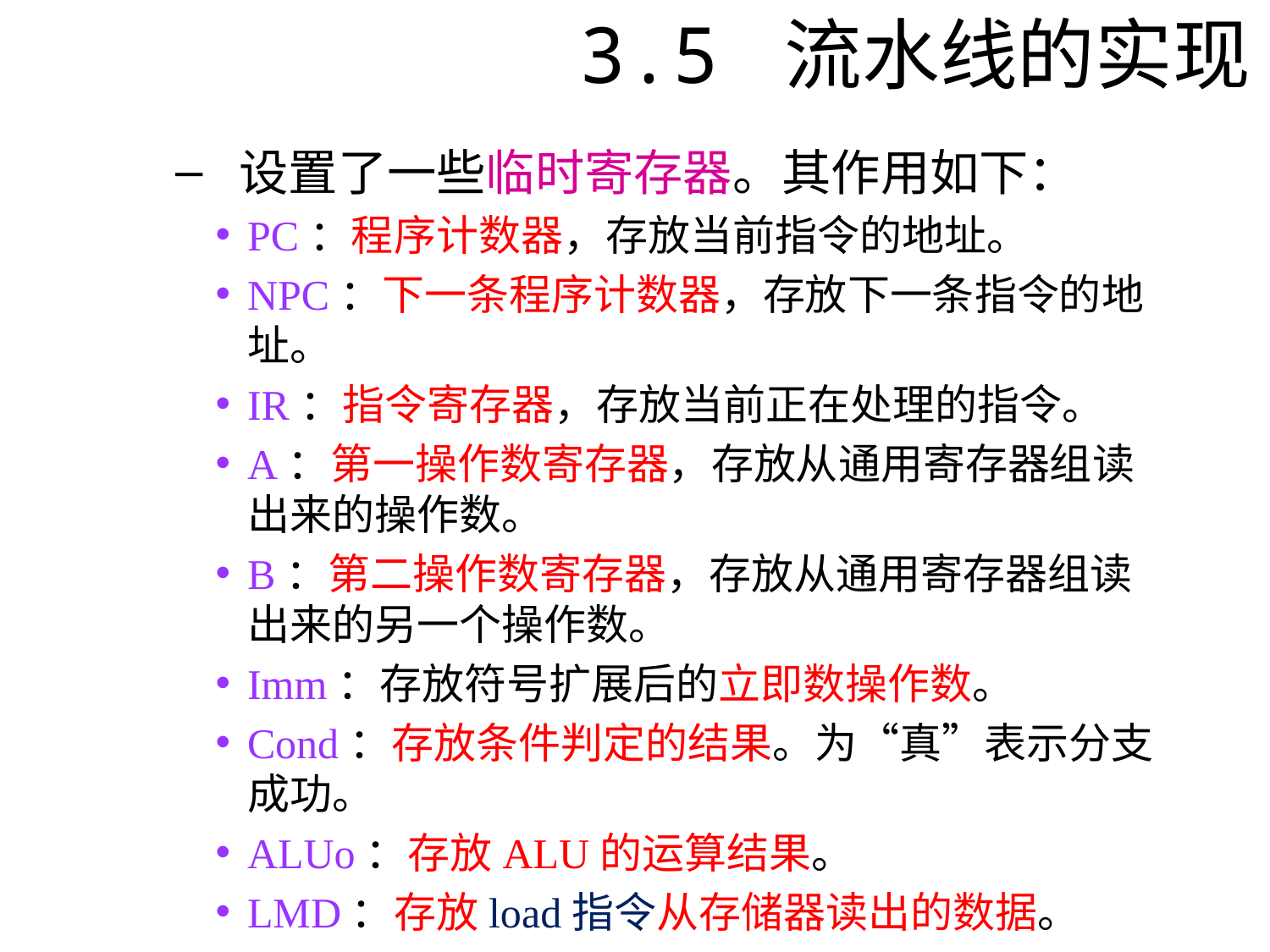

3.5 流水线的实现
设置了一些临时寄存器。其作用如下：
PC：程序计数器，存放当前指令的地址。
NPC：下一条程序计数器，存放下一条指令的地址。
IR：指令寄存器，存放当前正在处理的指令。
A：第一操作数寄存器，存放从通用寄存器组读出来的操作数。
B：第二操作数寄存器，存放从通用寄存器组读出来的另一个操作数。
Imm：存放符号扩展后的立即数操作数。
Cond：存放条件判定的结果。为“真”表示分支成功。
ALUo：存放ALU的运算结果。
LMD：存放load指令从存储器读出的数据。